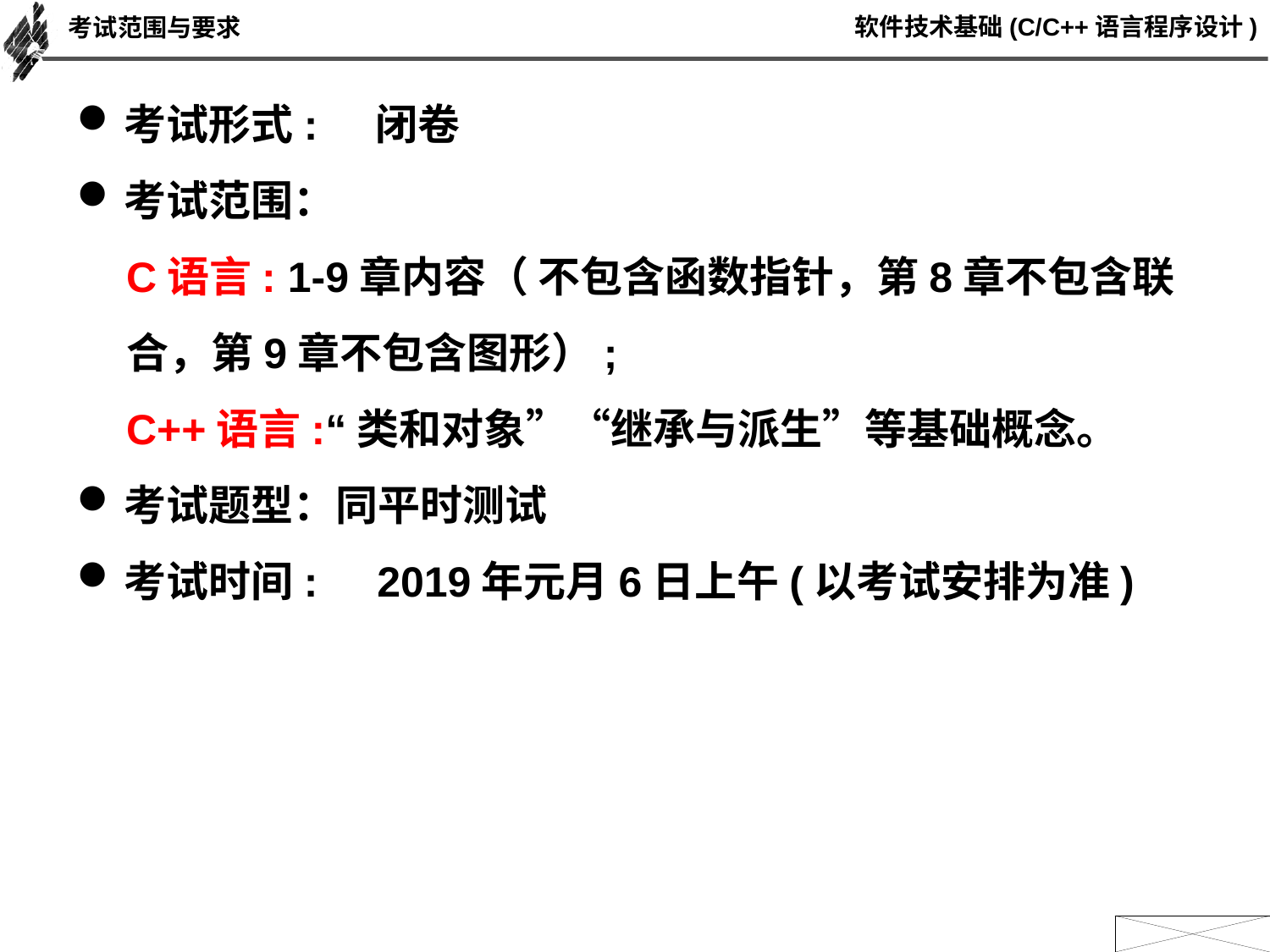

考试范围与要求
考试形式:    闭卷
考试范围：
C语言: 1-9章内容（ 不包含函数指针，第8章不包含联合，第9章不包含图形）;
C++语言:“类和对象”“继承与派生”等基础概念。
考试题型：同平时测试
考试时间:     2019年元月6日上午(以考试安排为准)
考试形式与安排